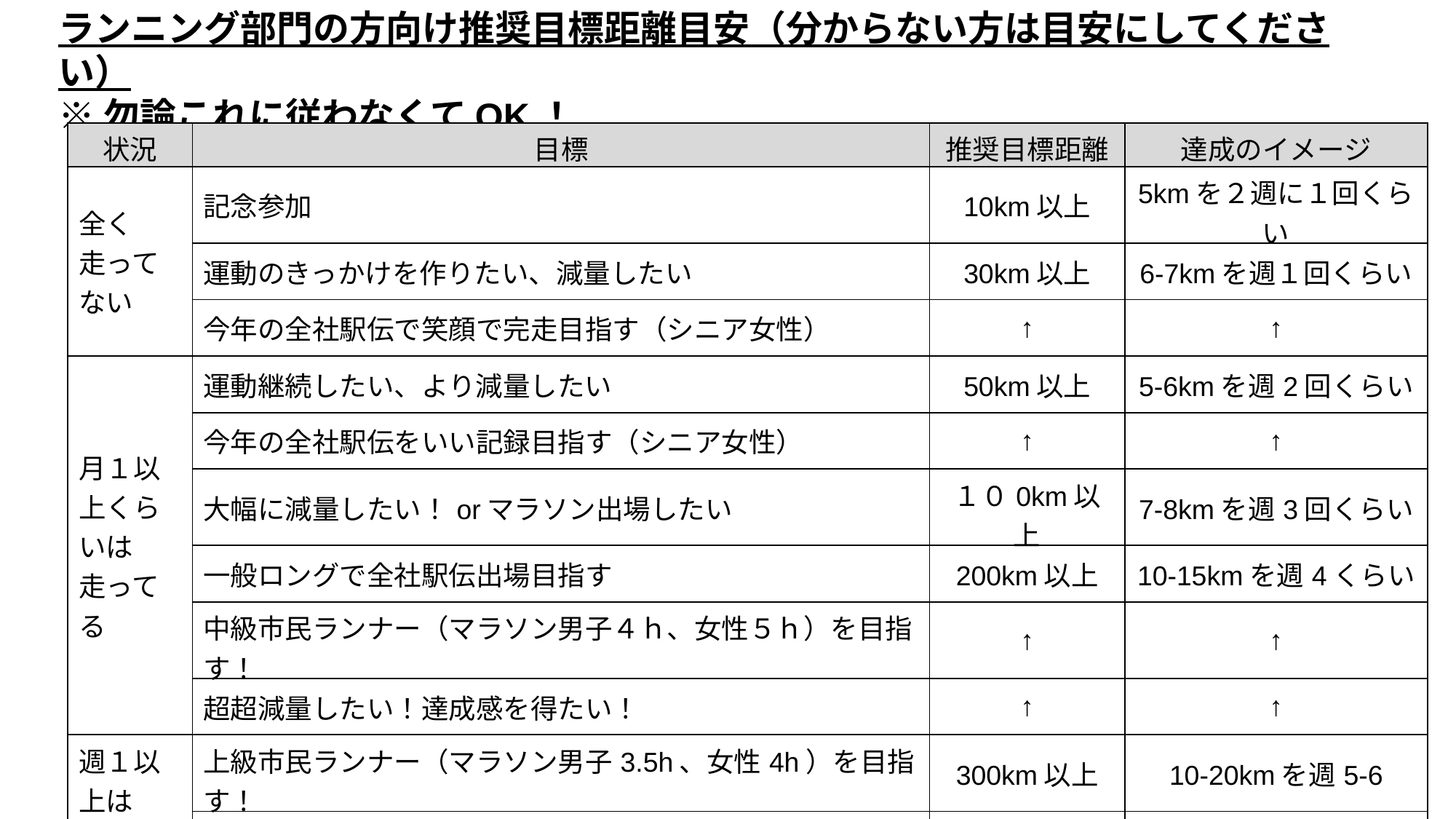

ランニング部門の方向け推奨目標距離目安（分からない方は目安にしてください）
※勿論これに従わなくてOK！
| 状況 | 目標 | 推奨目標距離 | 達成のイメージ |
| --- | --- | --- | --- |
| 全く走ってない | 記念参加 | 10km以上 | 5kmを２週に１回くらい |
|  | 運動のきっかけを作りたい、減量したい | 30km以上 | 6-7kmを週１回くらい |
|  | 今年の全社駅伝で笑顔で完走目指す（シニア女性） | ↑ | ↑ |
| 月１以上くらいは走ってる | 運動継続したい、より減量したい | 50km以上 | 5-6kmを週2回くらい |
|  | 今年の全社駅伝をいい記録目指す（シニア女性） | ↑ | ↑ |
|  | 大幅に減量したい！orマラソン出場したい | １０0km以上 | 7-8kmを週3回くらい |
|  | 一般ロングで全社駅伝出場目指す | 200km以上 | 10-15kmを週4くらい |
|  | 中級市民ランナー（マラソン男子４ｈ、女性５ｈ）を目指す！ | ↑ | ↑ |
|  | 超超減量したい！達成感を得たい！ | ↑ | ↑ |
| 週１以上は走っている | 上級市民ランナー（マラソン男子3.5h、女性4h）を目指す！ | 300km以上 | 10-20kmを週5-6 |
|  | 箱根選手並みのトップランナーを目指す！ | 1000km以上 | 15-30kを毎日2-3回 |